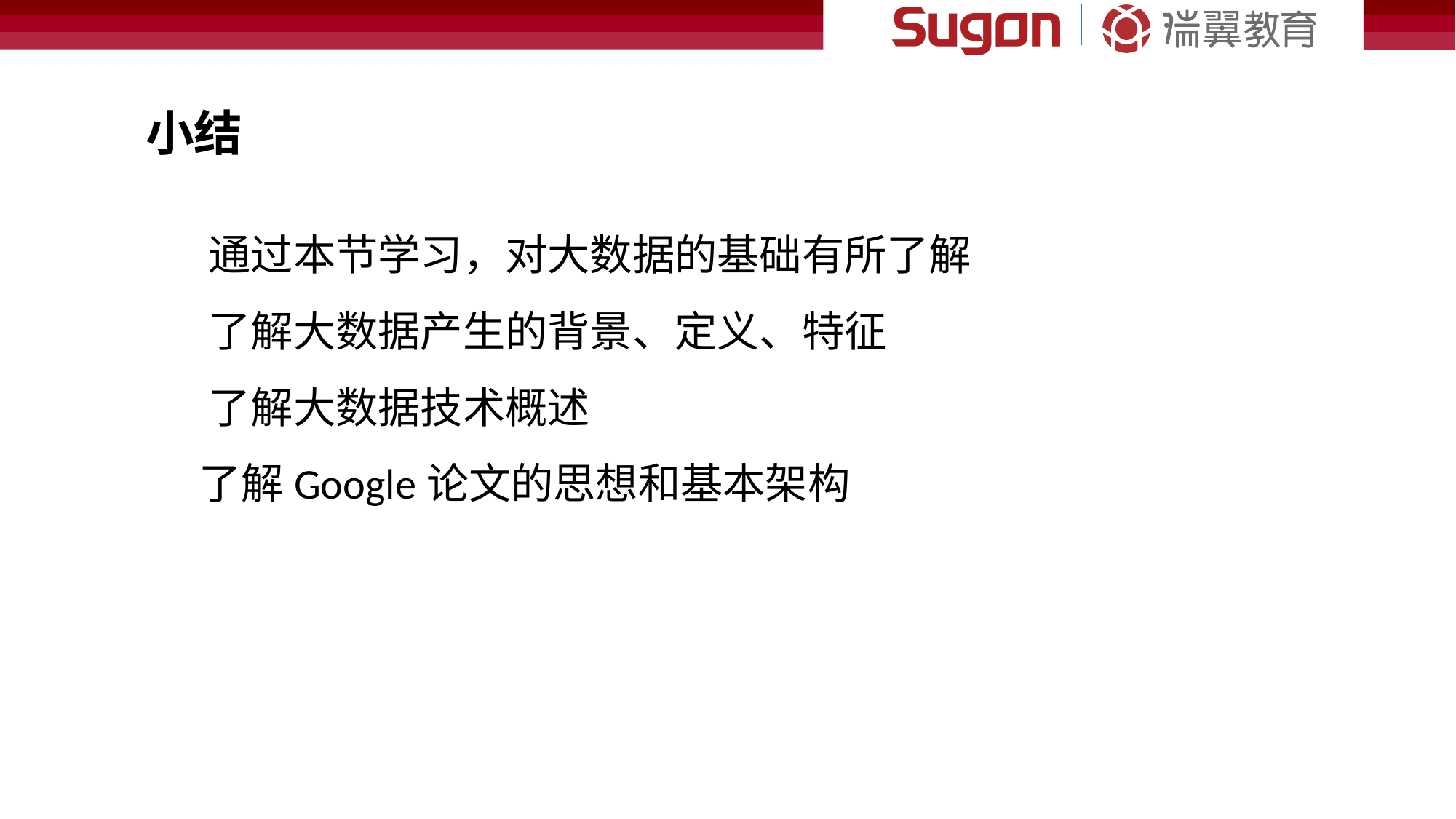

小结
    通过本节学习，对大数据的基础有所了解
    了解大数据产生的背景、定义、特征
    了解大数据技术概述
   了解Google论文的思想和基本架构